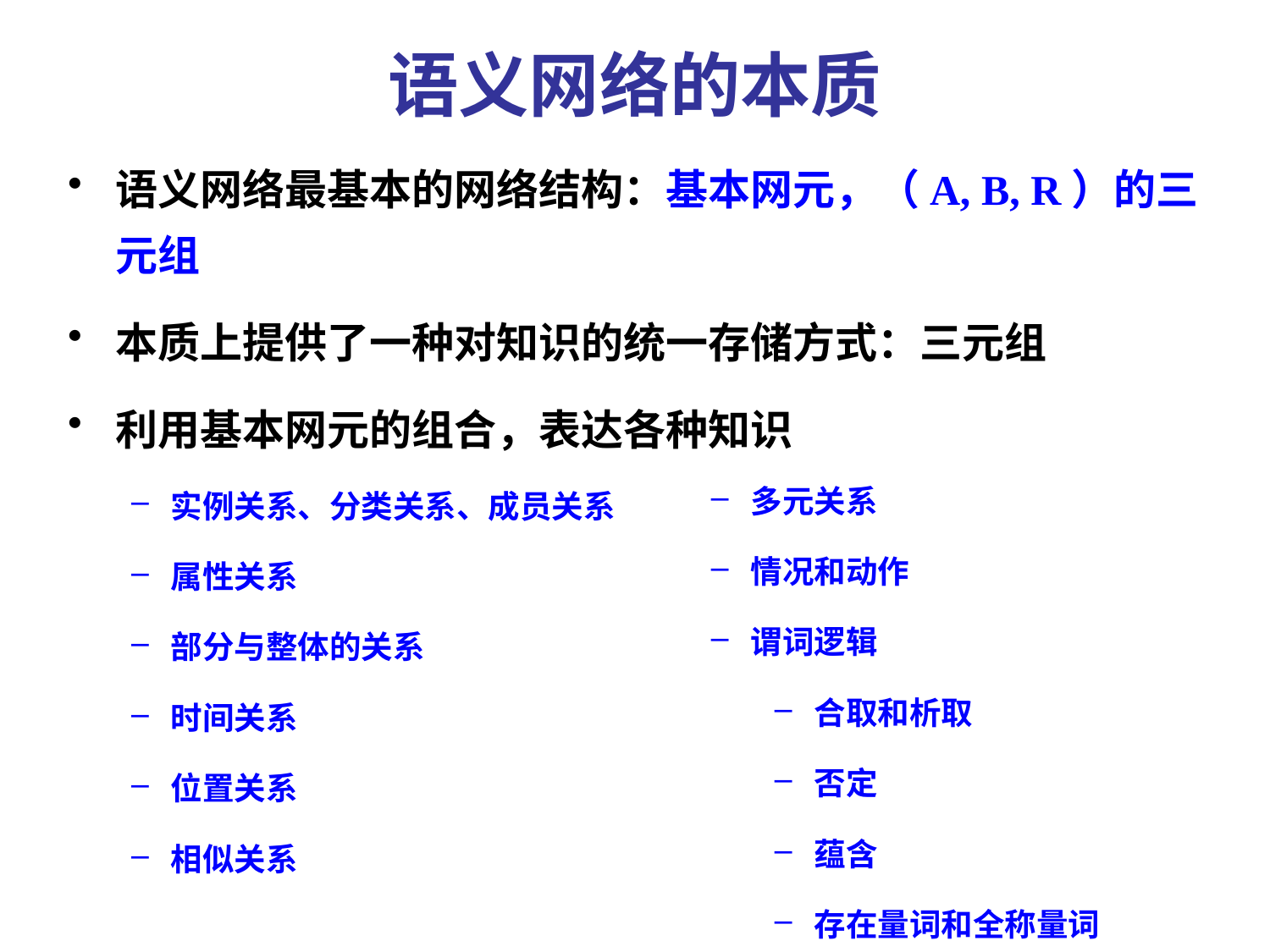

# 语义网络的本质
语义网络最基本的网络结构：基本网元，（A, B, R）的三元组
本质上提供了一种对知识的统一存储方式：三元组
利用基本网元的组合，表达各种知识
实例关系、分类关系、成员关系
属性关系
部分与整体的关系
时间关系
位置关系
相似关系

多元关系
情况和动作
谓词逻辑
合取和析取
否定
蕴含
存在量词和全称量词